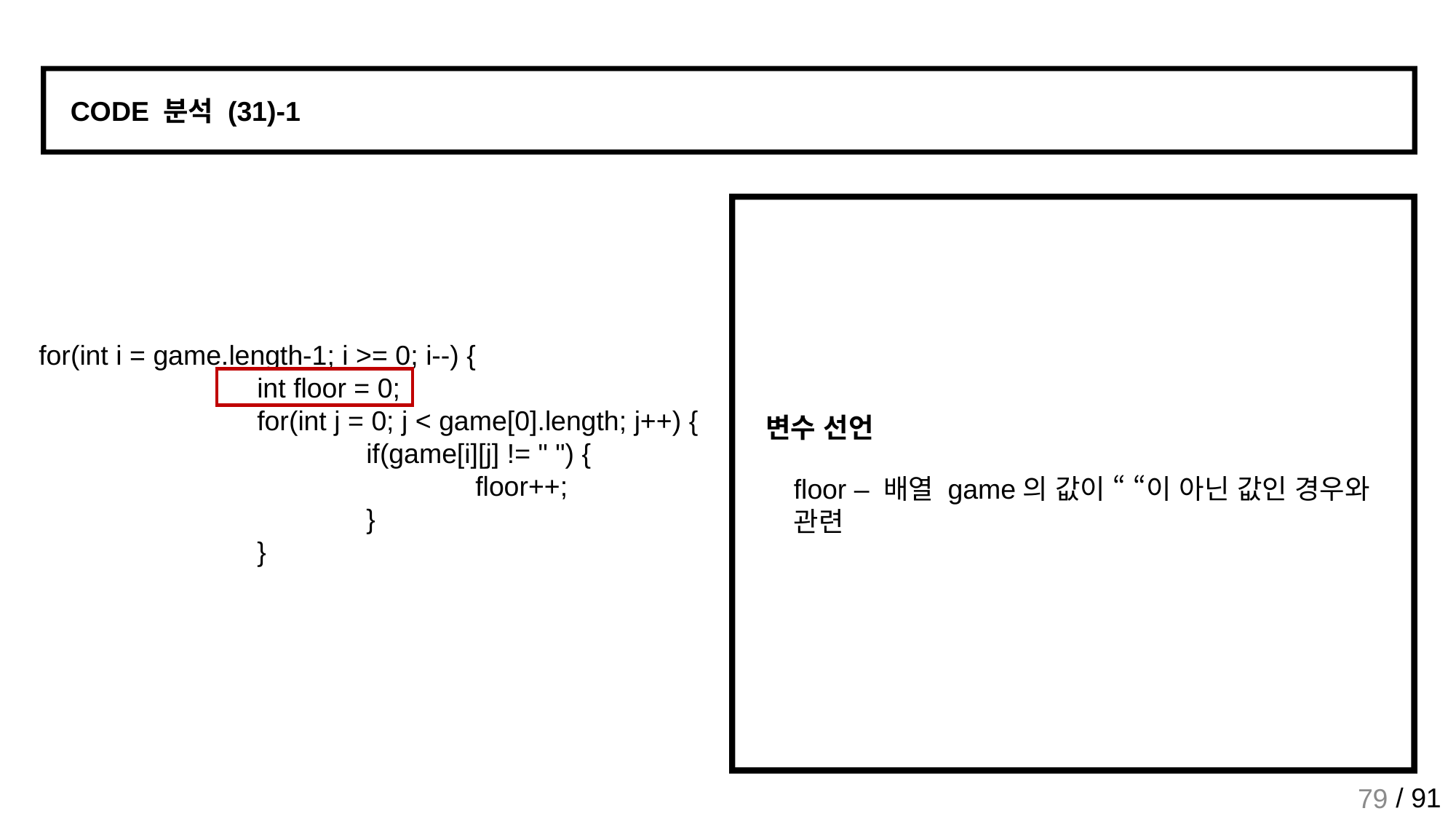

CODE 분석 (31)-1

	for(int i = game.length-1; i >= 0; i--) {
			int floor = 0;
			for(int j = 0; j < game[0].length; j++) {
				if(game[i][j] != " ") {
					floor++;
				}
			}

변수 선언
floor – 배열 game의 값이 “ “이 아닌 값인 경우와
관련
79